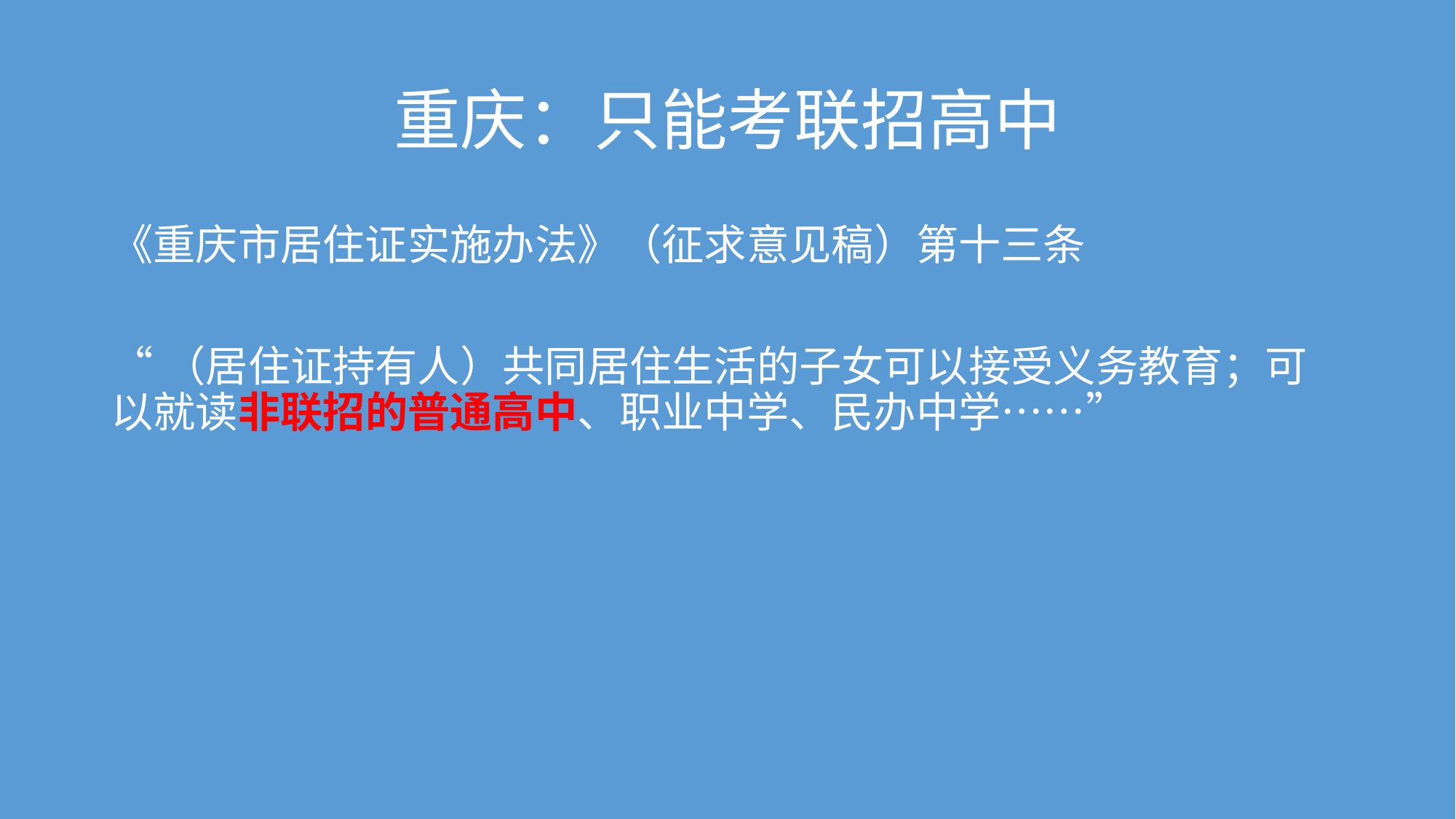

# 重庆：只能考联招高中
《重庆市居住证实施办法》（征求意见稿）第十三条

“（居住证持有人）共同居住生活的子女可以接受义务教育；可以就读非联招的普通高中、职业中学、民办中学……”